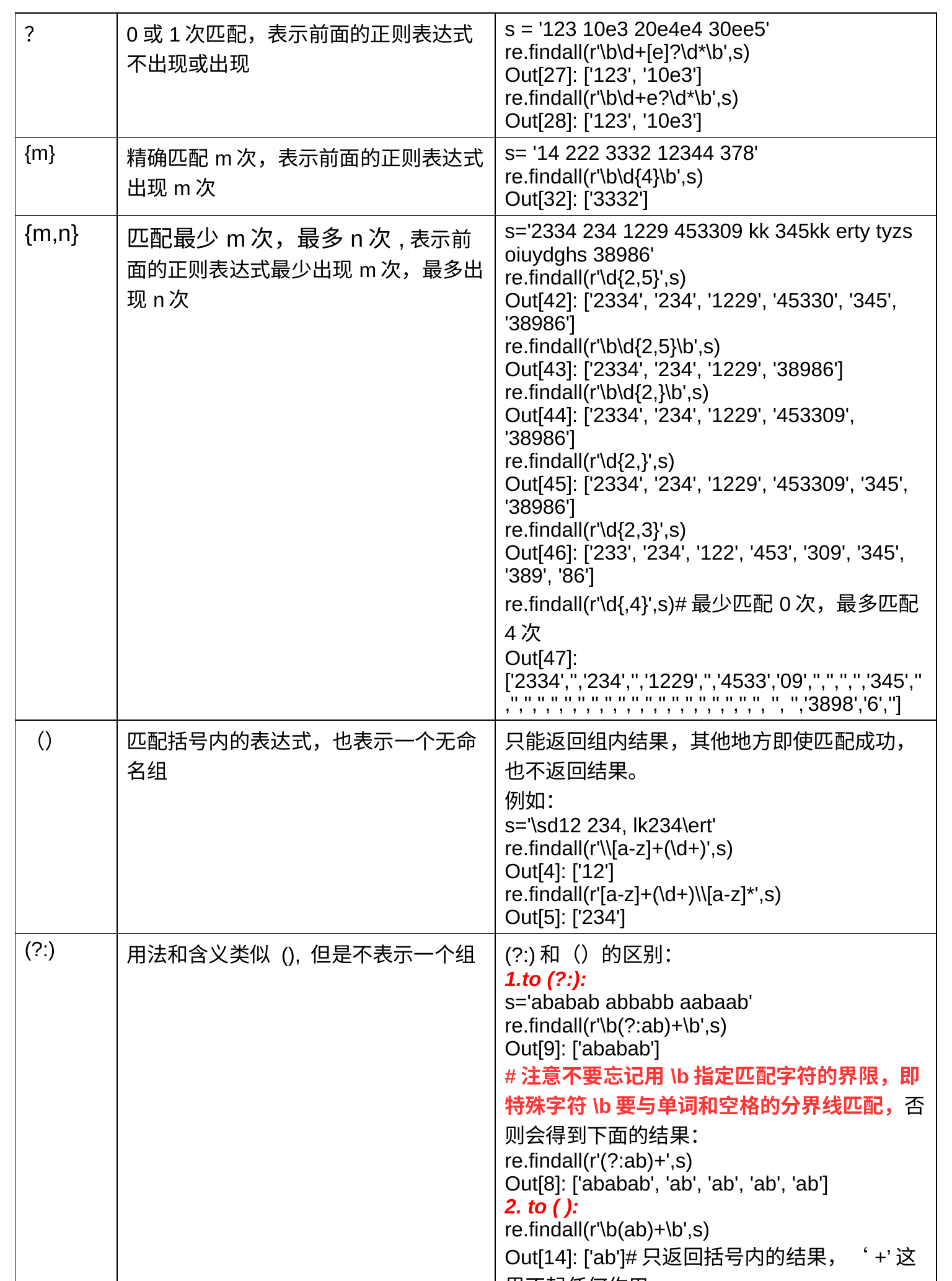

| ？ | 0或1次匹配，表示前面的正则表达式不出现或出现 | s = '123 10e3 20e4e4 30ee5' re.findall(r'\b\d+[e]?\d\*\b',s) Out[27]: ['123', '10e3'] re.findall(r'\b\d+e?\d\*\b',s) Out[28]: ['123', '10e3'] |
| --- | --- | --- |
| {m} | 精确匹配m次，表示前面的正则表达式出现m次 | s= '14 222 3332 12344 378' re.findall(r'\b\d{4}\b',s) Out[32]: ['3332'] |
| {m,n} | 匹配最少m次，最多n次,表示前面的正则表达式最少出现m次，最多出现n次 | s='2334 234 1229 453309 kk 345kk erty tyzs oiuydghs 38986' re.findall(r'\d{2,5}',s) Out[42]: ['2334', '234', '1229', '45330', '345', '38986'] re.findall(r'\b\d{2,5}\b',s) Out[43]: ['2334', '234', '1229', '38986'] re.findall(r'\b\d{2,}\b',s) Out[44]: ['2334', '234', '1229', '453309', '38986'] re.findall(r'\d{2,}',s) Out[45]: ['2334', '234', '1229', '453309', '345', '38986'] re.findall(r'\d{2,3}',s) Out[46]: ['233', '234', '122', '453', '309', '345', '389', '86'] re.findall(r'\d{,4}',s)#最少匹配0次，最多匹配4次 Out[47]: ['2334','','234','','1229','','4533','09','','','','','345','','','','','','','','','','','','','','','','','','','','', '', '','3898','6',''] |
| （） | 匹配括号内的表达式，也表示一个无命名组 | 只能返回组内结果，其他地方即使匹配成功，也不返回结果。 例如： s='\sd12 234, lk234\ert' re.findall(r'\\[a-z]+(\d+)',s) Out[4]: ['12'] re.findall(r'[a-z]+(\d+)\\[a-z]\*',s) Out[5]: ['234'] |
| (?:) | 用法和含义类似 (), 但是不表示一个组 | (?:)和（）的区别： 1.to (?:): s='ababab abbabb aabaab' re.findall(r'\b(?:ab)+\b',s) Out[9]: ['ababab'] #注意不要忘记用\b指定匹配字符的界限，即特殊字符\b要与单词和空格的分界线匹配，否则会得到下面的结果： re.findall(r'(?:ab)+',s) Out[8]: ['ababab', 'ab', 'ab', 'ab', 'ab'] 2. to ( ): re.findall(r'\b(ab)+\b',s) Out[14]: ['ab']#只返回括号内的结果，‘+’这里不起任何作用。 |
| a| b | 匹配规则a或规则b | 例如：[a-zA-Z]|[0-9] 表示只要是数字或者字母均可匹配，这个规则等价于 [a-zA-Z0-9] 注意： (1) ‘|’ 在 [ ]之中不再表示或，而仅仅是字符。如果要在[ ]外面表示一个 '|' 字符，必须用反斜杠引导，即 '/|' . |